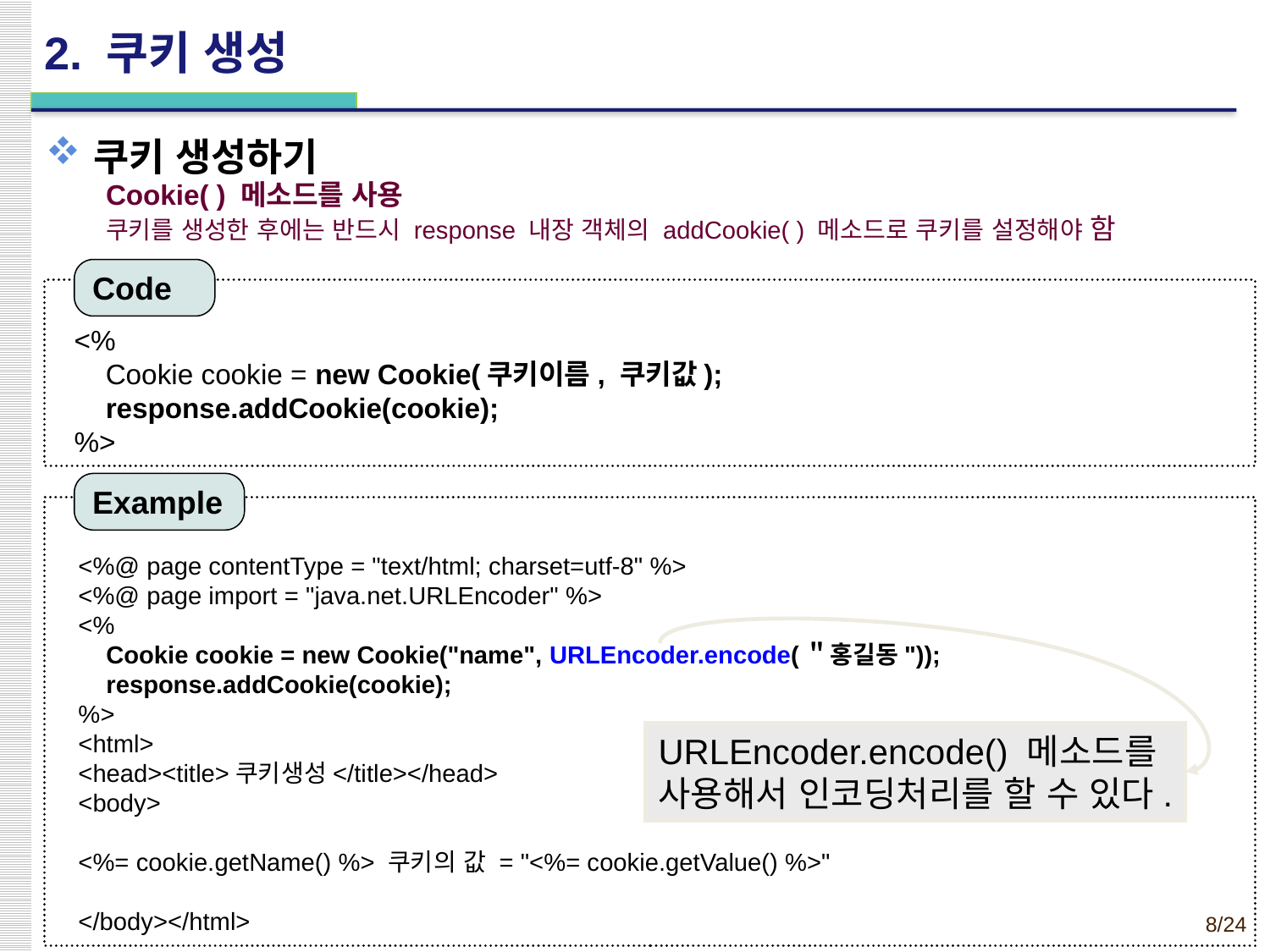

# 2. 쿠키 생성
쿠키 생성하기

Cookie( ) 메소드를 사용
쿠키를 생성한 후에는 반드시 response 내장 객체의 addCookie( ) 메소드로 쿠키를 설정해야 함

Code

<%
    Cookie cookie = new Cookie(쿠키이름, 쿠키값);
    response.addCookie(cookie);
%>
Example

<%@ page contentType = "text/html; charset=utf-8" %>
<%@ page import = "java.net.URLEncoder" %>
<%
    Cookie cookie = new Cookie("name", URLEncoder.encode(＂홍길동"));
    response.addCookie(cookie);
%>
<html>
<head><title>쿠키생성</title></head>
<body>

<%= cookie.getName() %> 쿠키의 값 = "<%= cookie.getValue() %>"

</body></html>

URLEncoder.encode() 메소드를
사용해서 인코딩처리를 할 수 있다.